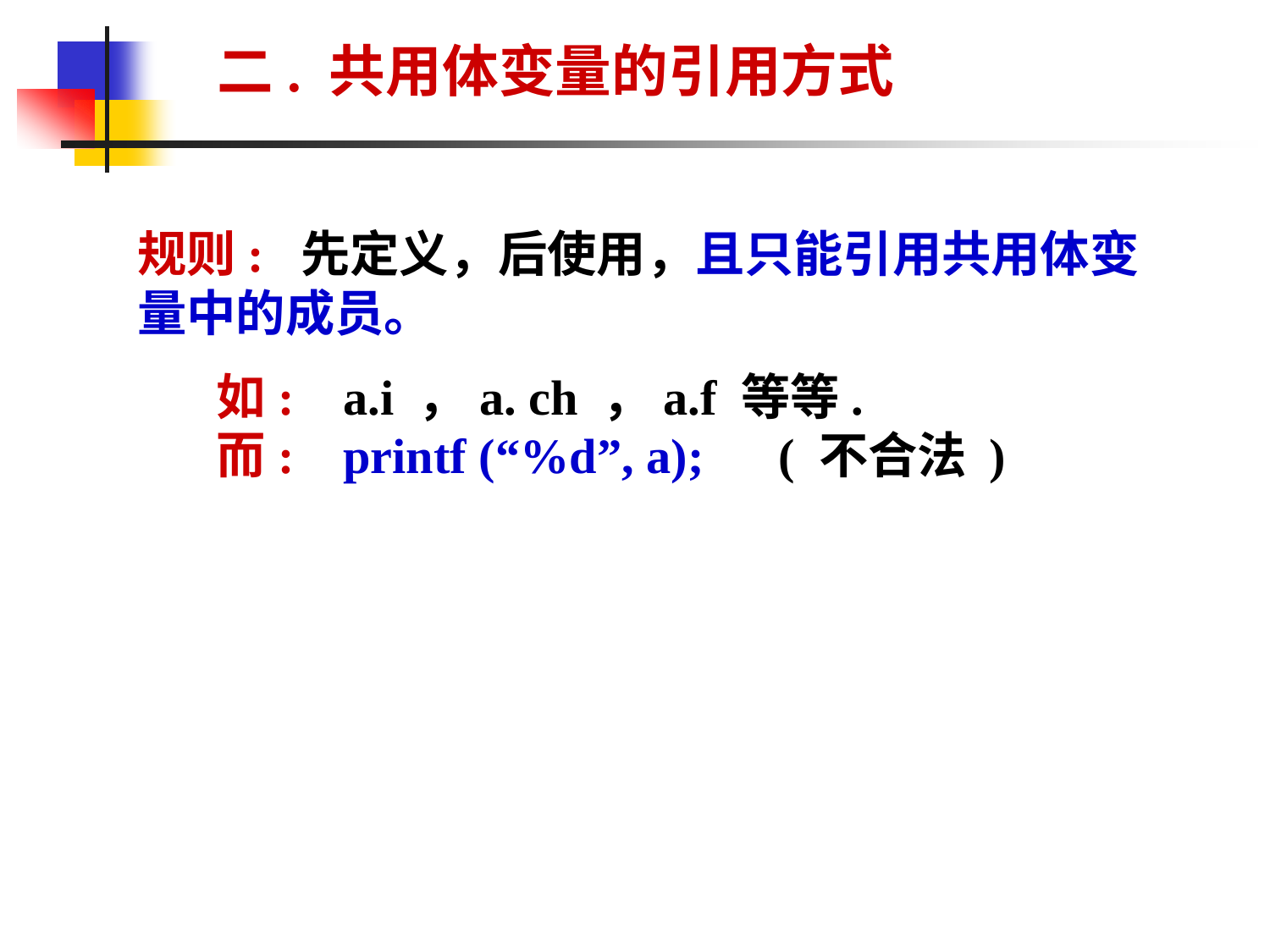

二. 共用体变量的引用方式
规则:  先定义，后使用，且只能引用共用体变量中的成员。
      如:    a.i ，a. ch ，a.f 等等.
      而:    printf (“%d”, a);      ( 不合法 )